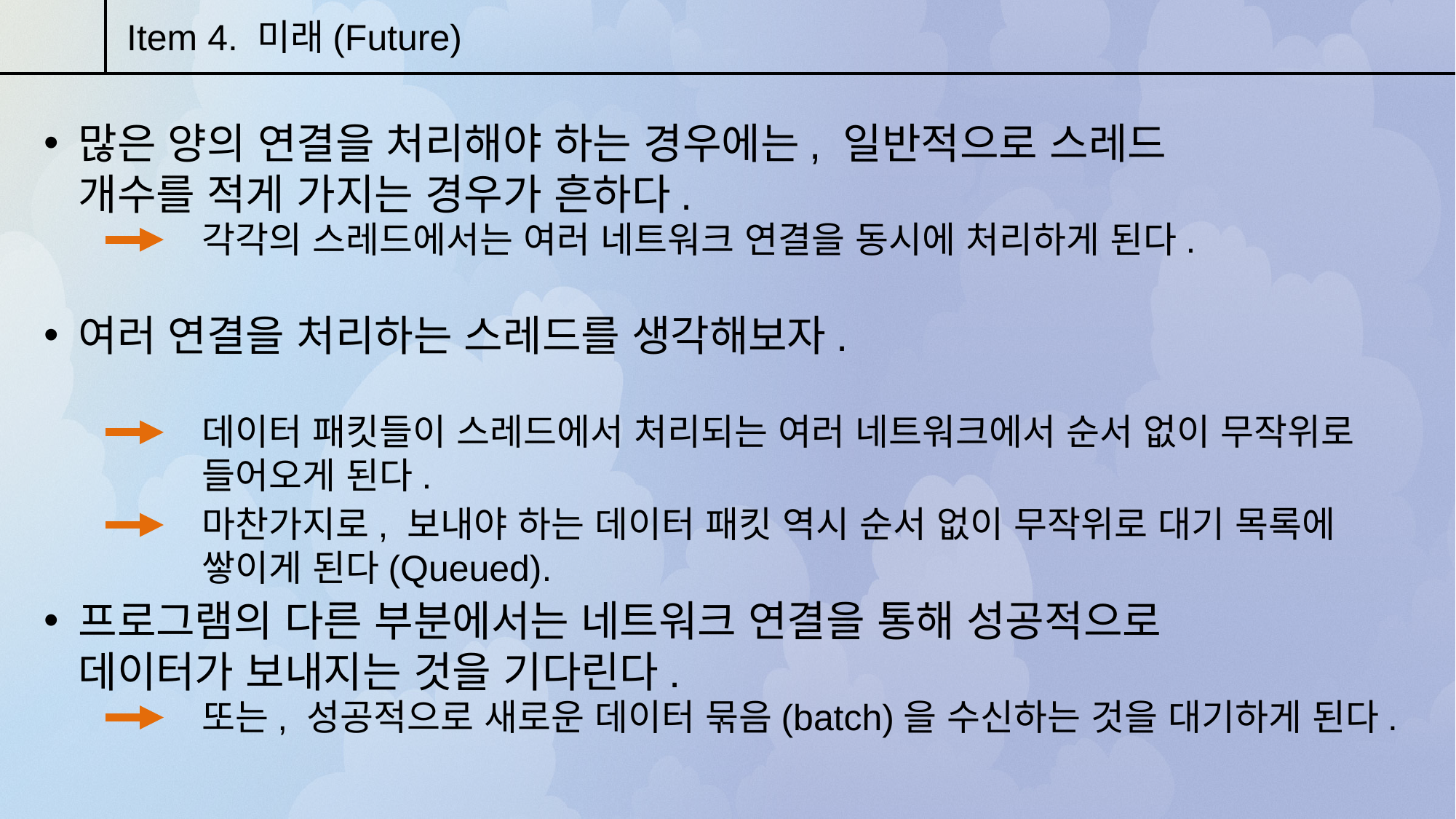

Item 4. 미래(Future)
많은 양의 연결을 처리해야 하는 경우에는, 일반적으로 스레드 개수를 적게 가지는 경우가 흔하다.
각각의 스레드에서는 여러 네트워크 연결을 동시에 처리하게 된다.
여러 연결을 처리하는 스레드를 생각해보자.
데이터 패킷들이 스레드에서 처리되는 여러 네트워크에서 순서 없이 무작위로 들어오게 된다.
마찬가지로, 보내야 하는 데이터 패킷 역시 순서 없이 무작위로 대기 목록에 쌓이게 된다(Queued).
프로그램의 다른 부분에서는 네트워크 연결을 통해 성공적으로 데이터가 보내지는 것을 기다린다.
또는, 성공적으로 새로운 데이터 묶음(batch)을 수신하는 것을 대기하게 된다.